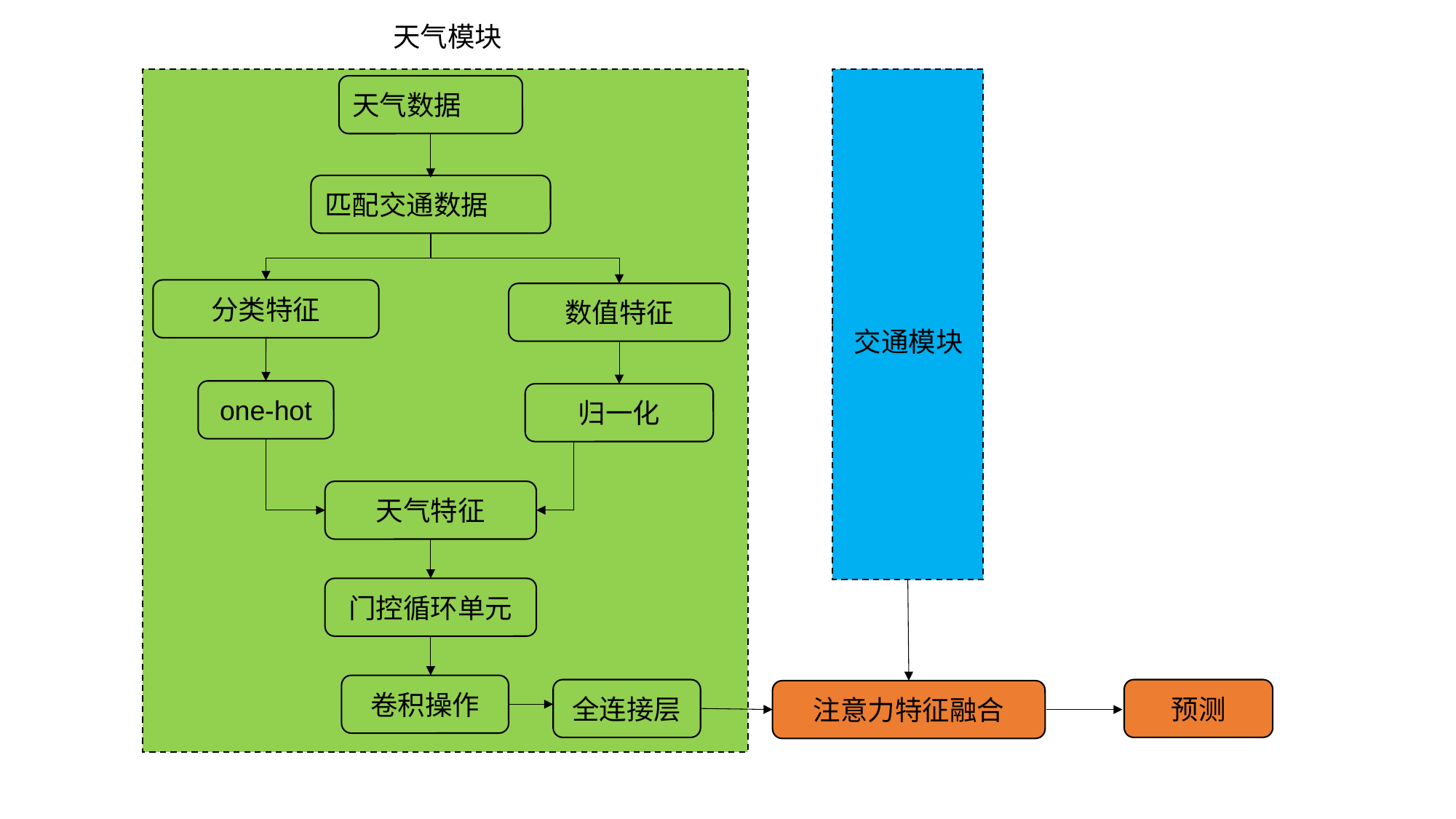

天气模块
天气数据

匹配交通数据

分类特征
数值特征
交通模块
one-hot
归一化
天气特征
门控循环单元
卷积操作
全连接层
预测
注意力特征融合